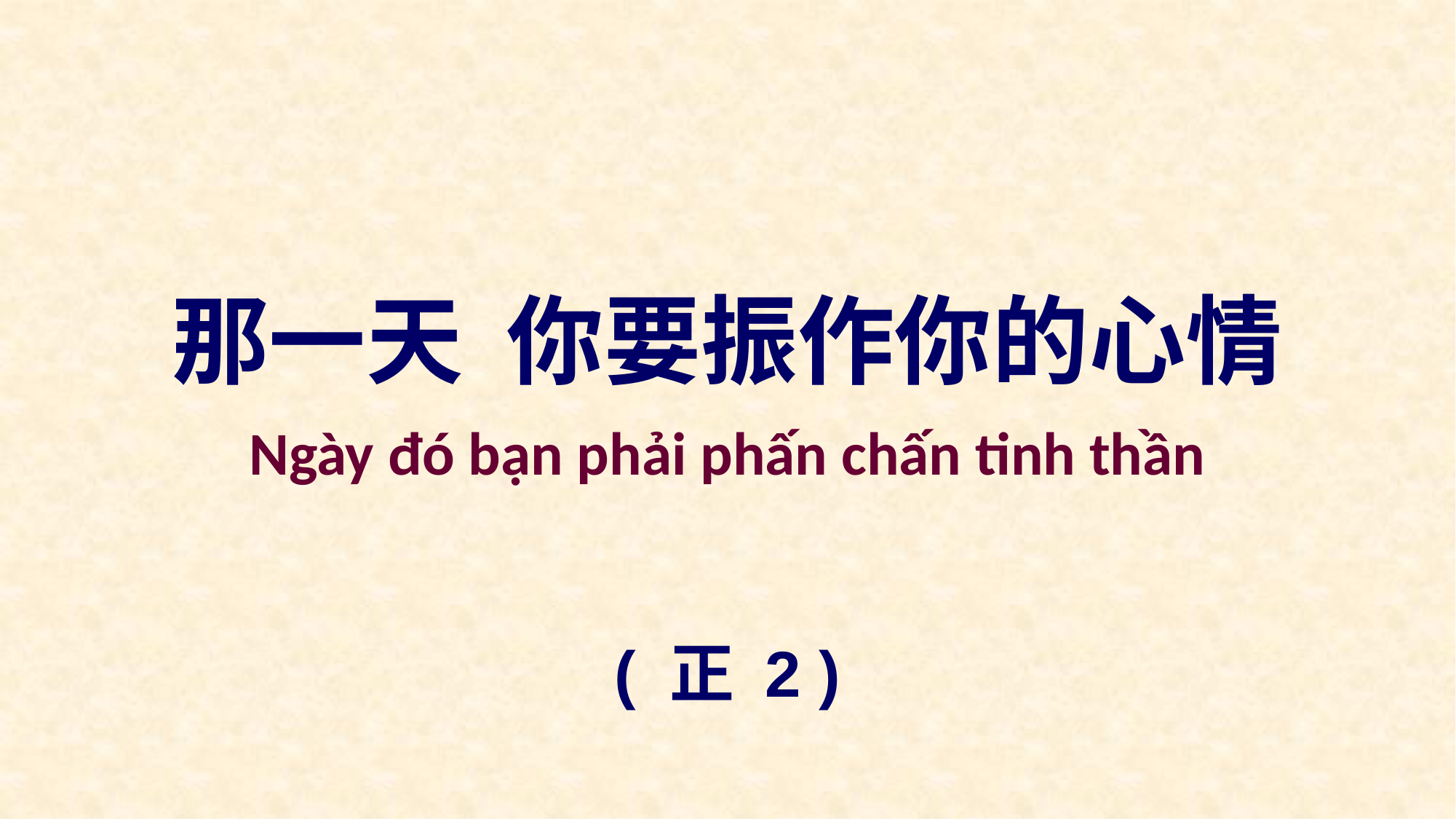

那一天  你要振作你的心情
Ngày đó bạn phải phấn chấn tinh thần
( 正 2 )